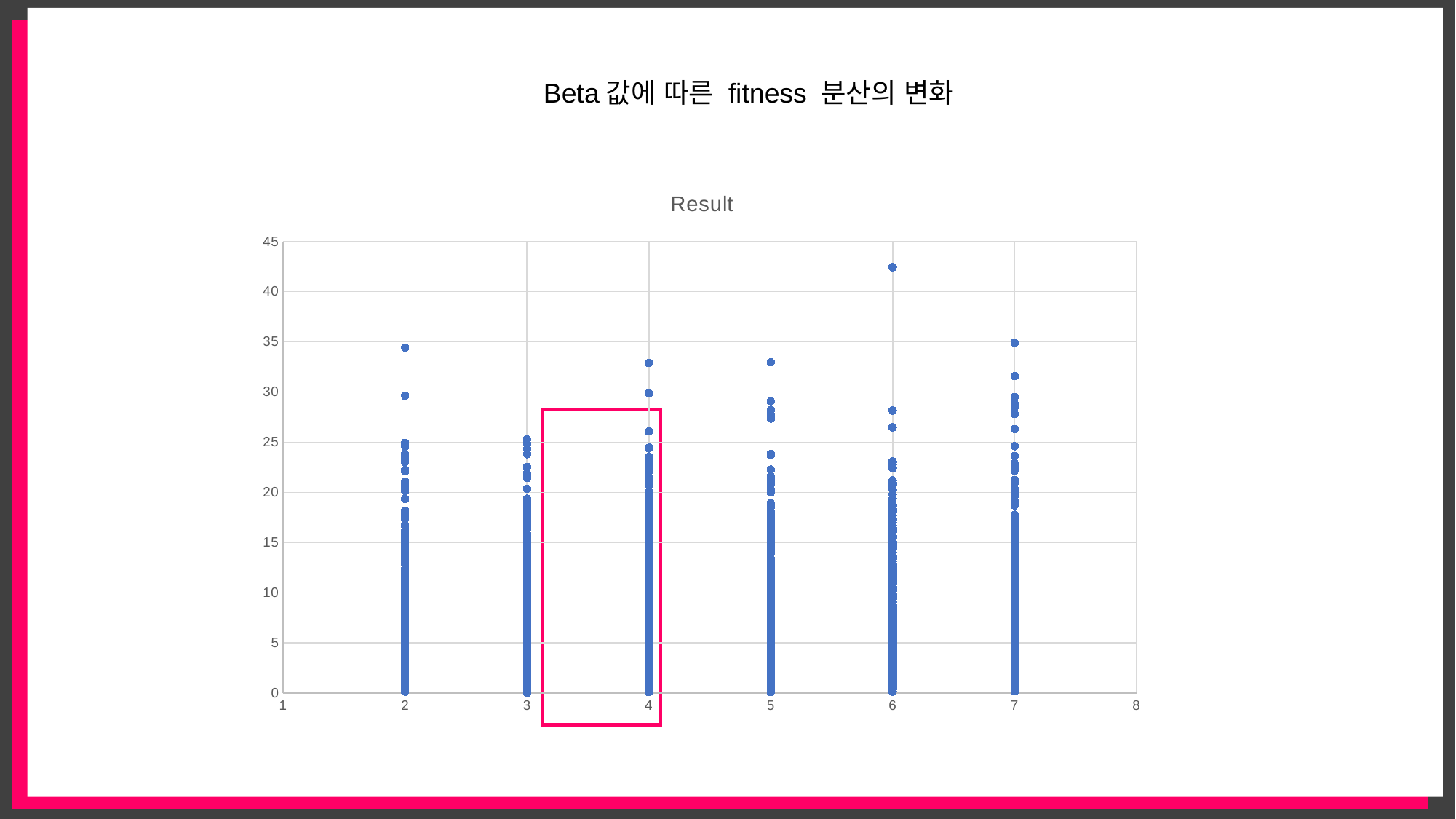

Beta값에 따른 fitness 분산의 변화

### Chart:

| Category | Result |
|---|---|